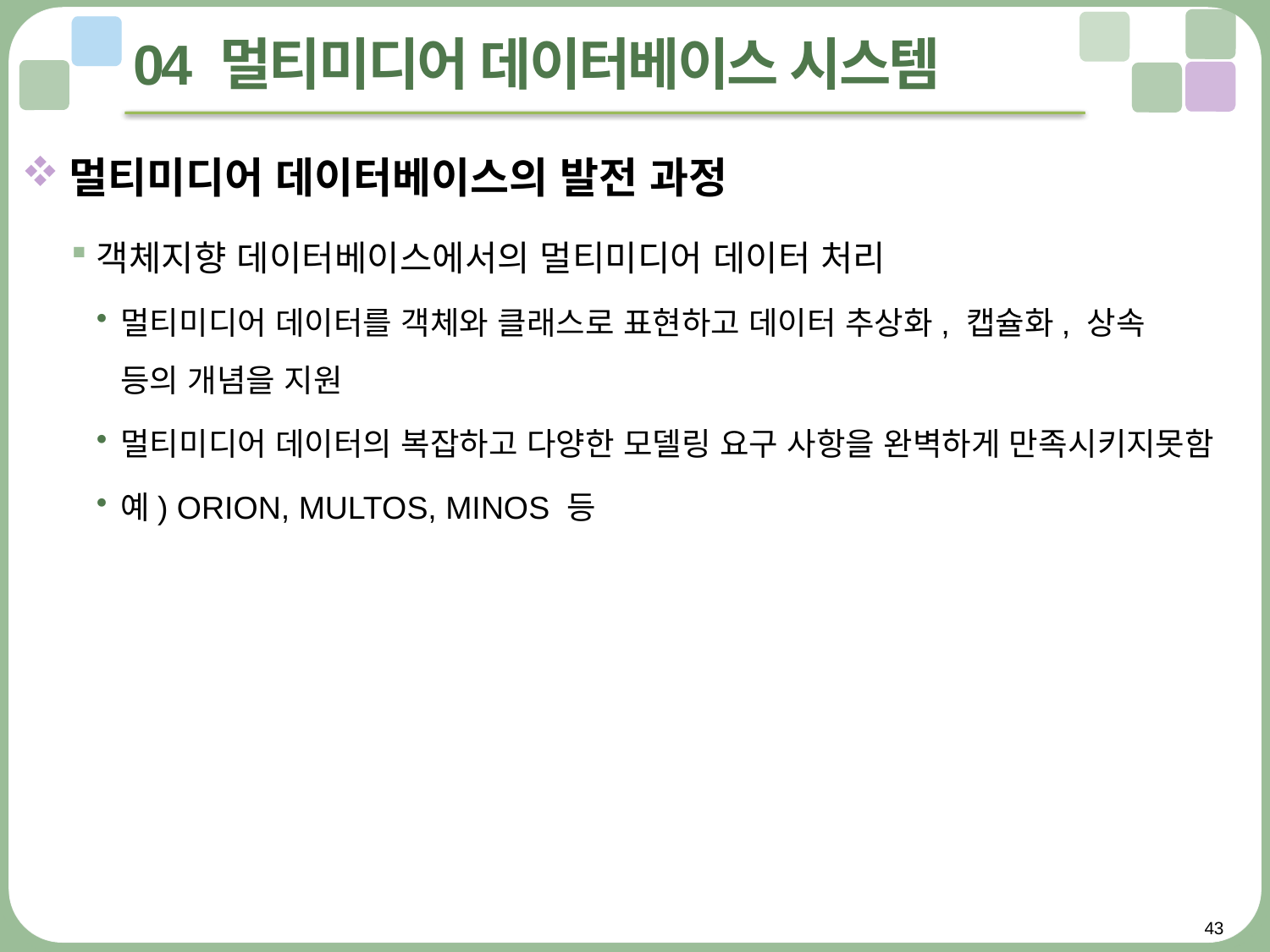

# 04 멀티미디어 데이터베이스 시스템
멀티미디어 데이터베이스의 발전 과정
객체지향 데이터베이스에서의 멀티미디어 데이터 처리
멀티미디어 데이터를 객체와 클래스로 표현하고 데이터 추상화, 캡슐화, 상속
등의 개념을 지원
멀티미디어 데이터의 복잡하고 다양한 모델링 요구 사항을 완벽하게 만족시키지못함
예) ORION, MULTOS, MINOS 등